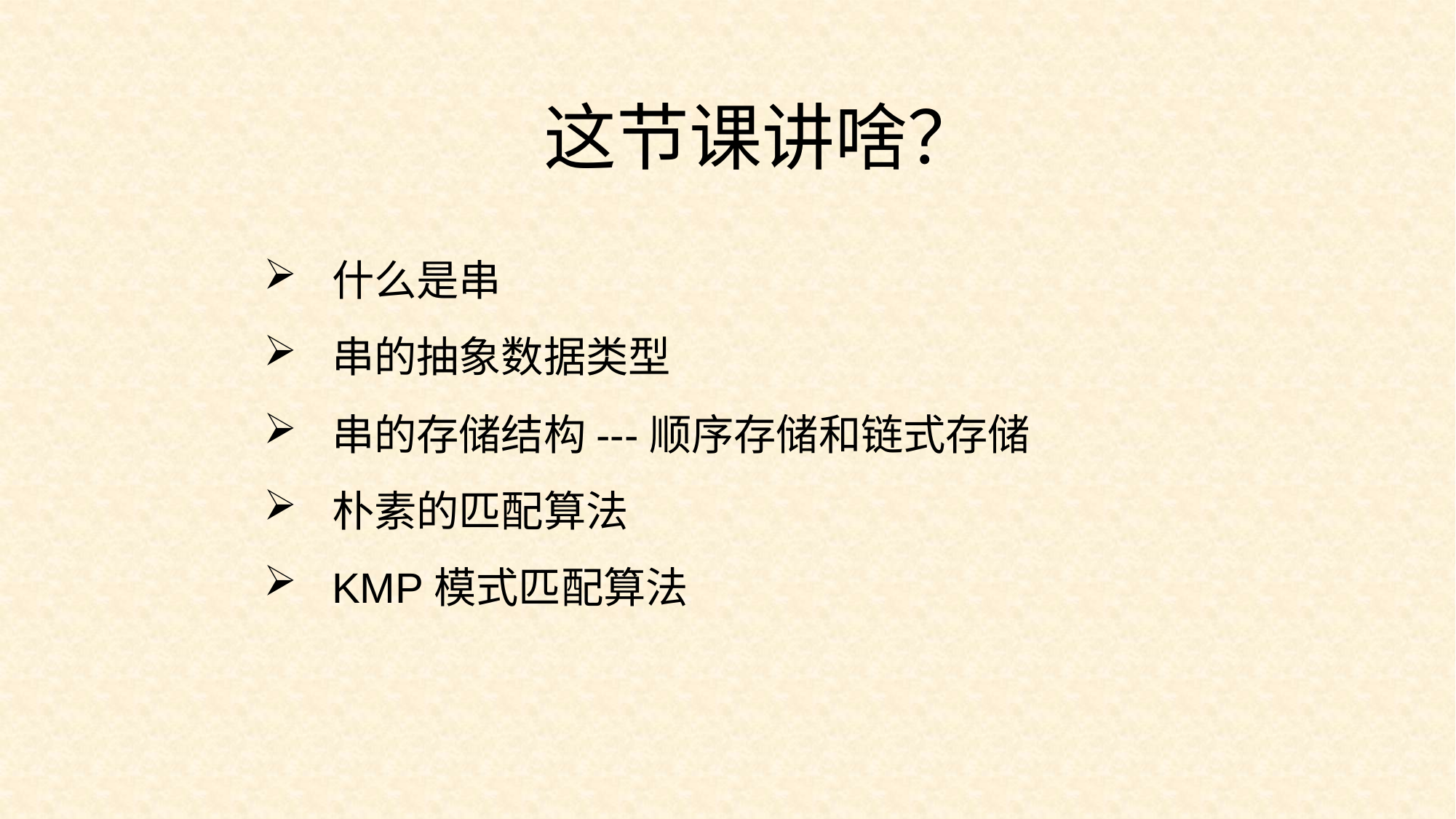

这节课讲啥？
什么是串
串的抽象数据类型
串的存储结构---顺序存储和链式存储
朴素的匹配算法
KMP模式匹配算法